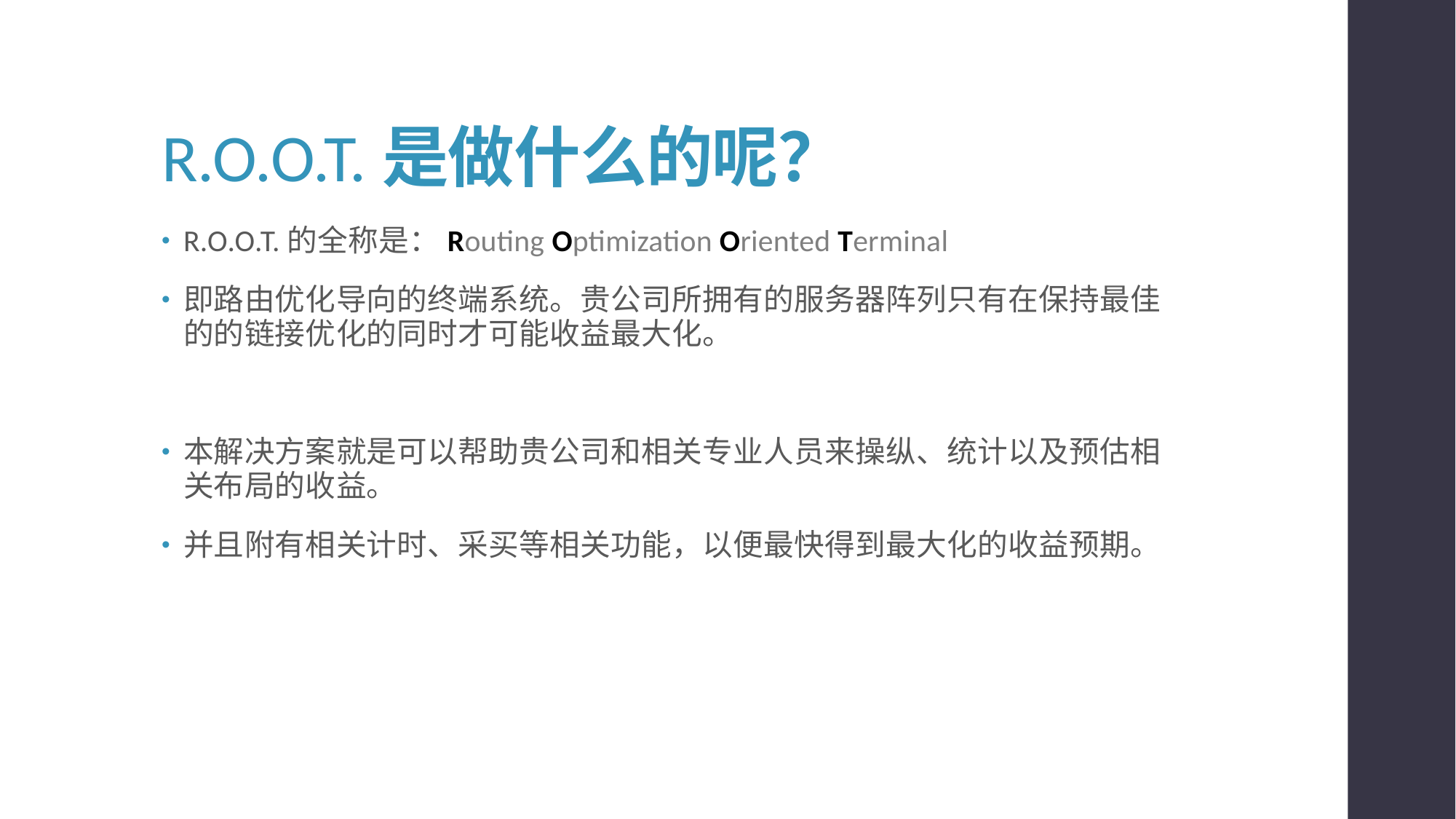

# R.O.O.T.是做什么的呢？
R.O.O.T.的全称是：Routing Optimization Oriented Terminal
即路由优化导向的终端系统。贵公司所拥有的服务器阵列只有在保持最佳的的链接优化的同时才可能收益最大化。

本解决方案就是可以帮助贵公司和相关专业人员来操纵、统计以及预估相关布局的收益。
并且附有相关计时、采买等相关功能，以便最快得到最大化的收益预期。